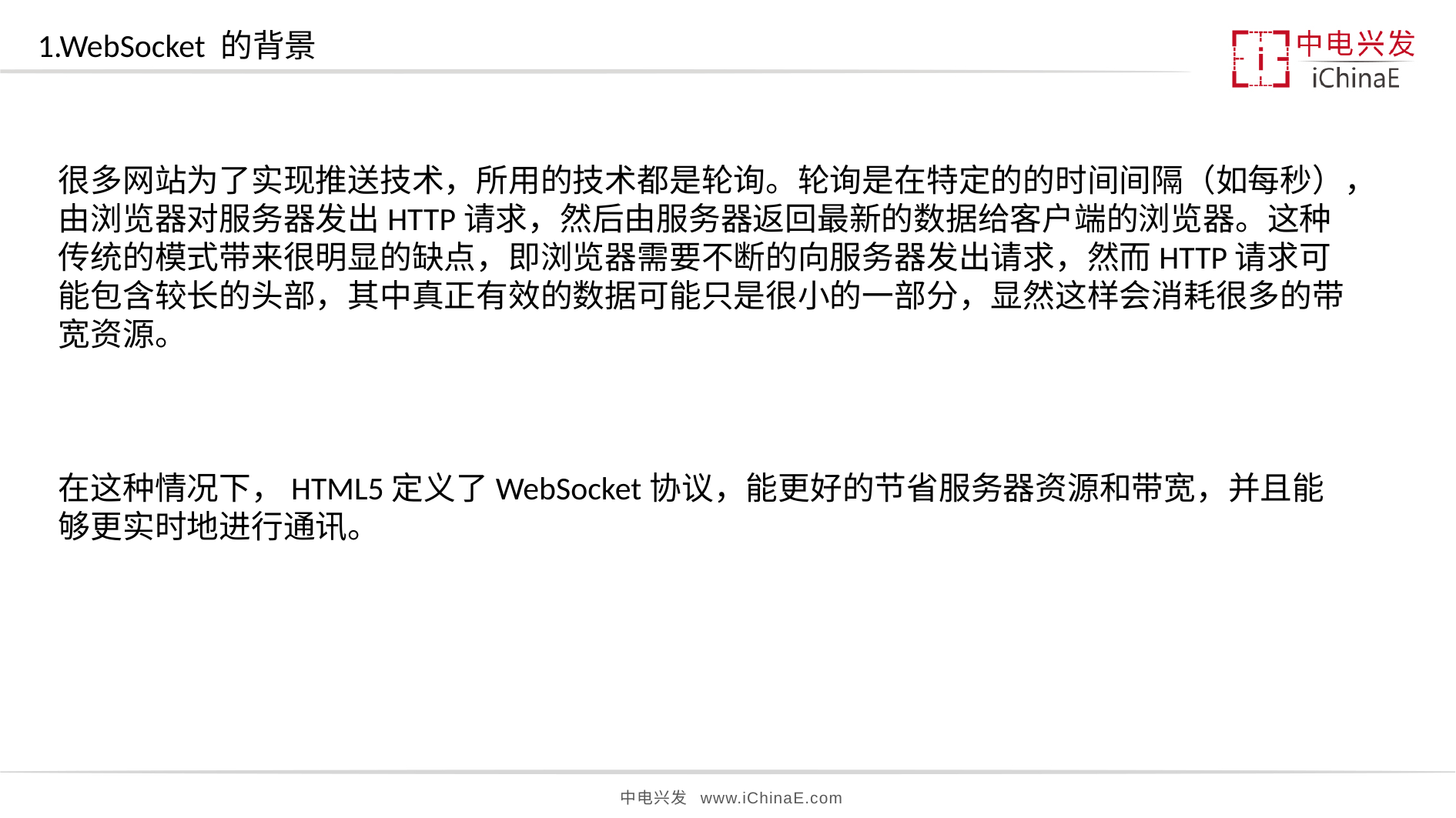

1.WebSocket 的背景

很多网站为了实现推送技术，所用的技术都是轮询。轮询是在特定的的时间间隔（如每秒），由浏览器对服务器发出HTTP请求，然后由服务器返回最新的数据给客户端的浏览器。这种传统的模式带来很明显的缺点，即浏览器需要不断的向服务器发出请求，然而HTTP请求可能包含较长的头部，其中真正有效的数据可能只是很小的一部分，显然这样会消耗很多的带宽资源。

在这种情况下，HTML5定义了WebSocket协议，能更好的节省服务器资源和带宽，并且能够更实时地进行通讯。